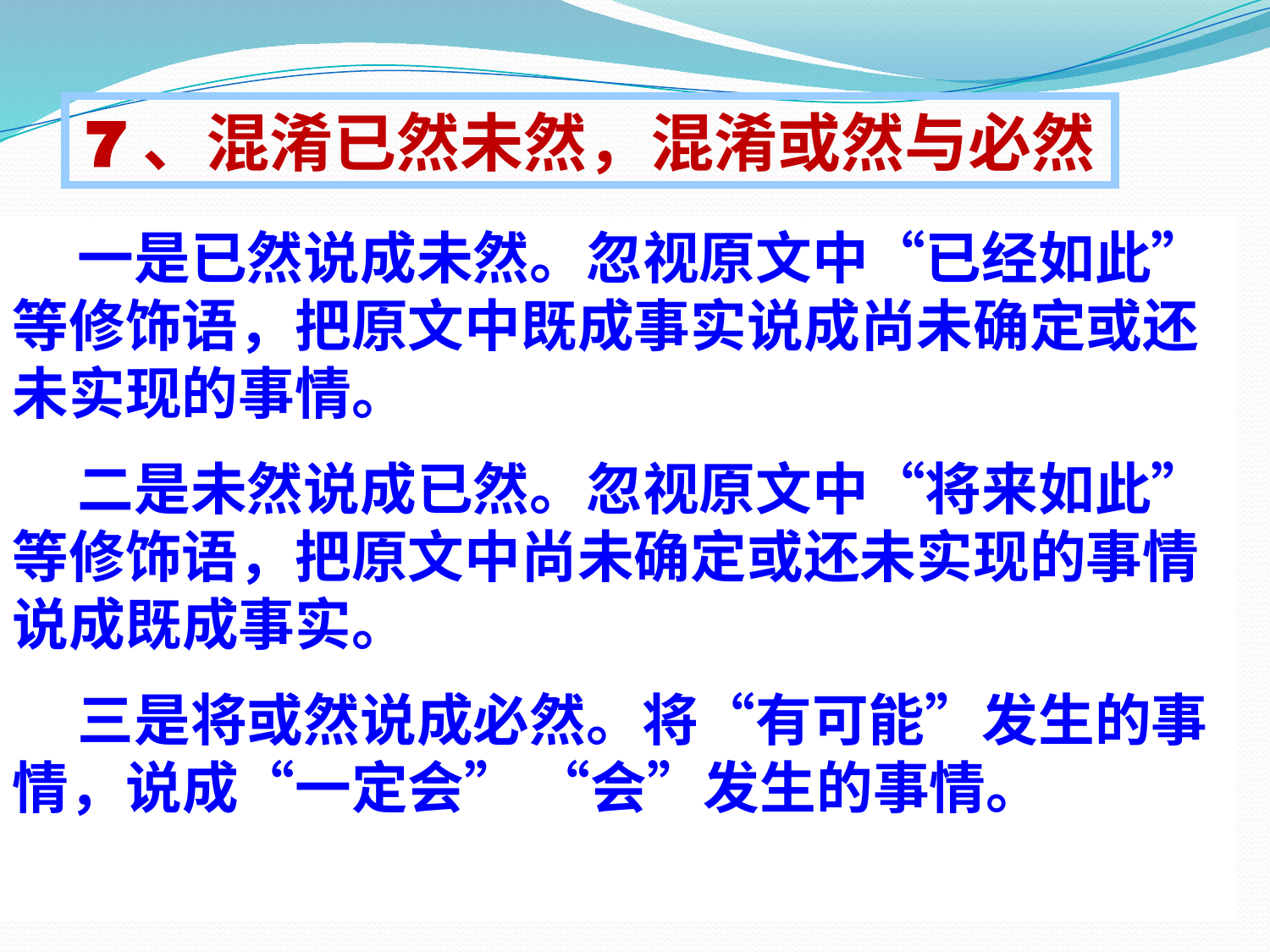

7、混淆已然未然，混淆或然与必然
    一是已然说成未然。忽视原文中“已经如此”等修饰语，把原文中既成事实说成尚未确定或还未实现的事情。
    二是未然说成已然。忽视原文中“将来如此”等修饰语，把原文中尚未确定或还未实现的事情说成既成事实。
    三是将或然说成必然。将“有可能”发生的事情，说成“一定会” “会”发生的事情。